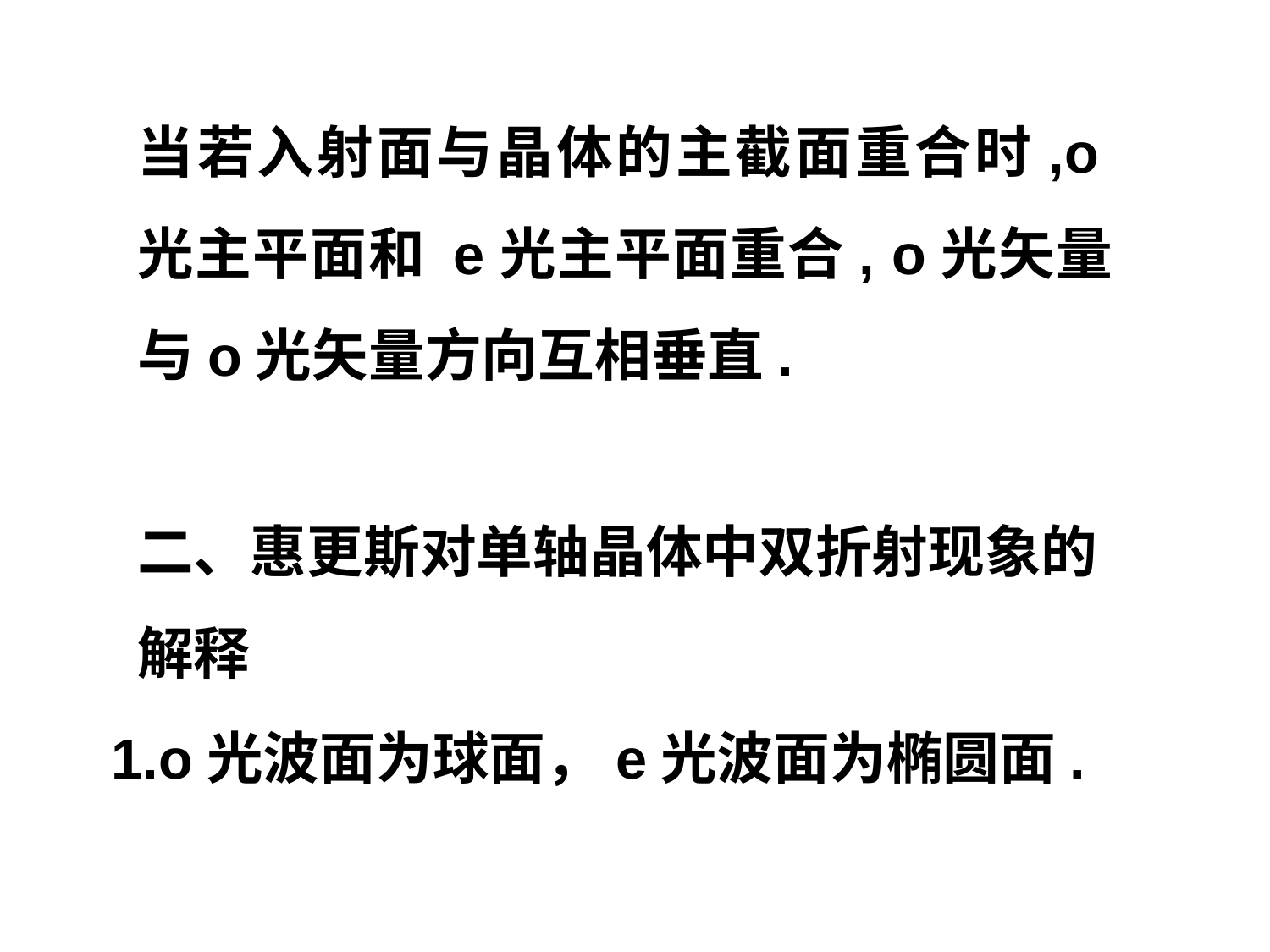

当若入射面与晶体的主截面重合时,o光主平面和 e光主平面重合, o光矢量与o光矢量方向互相垂直.
二、惠更斯对单轴晶体中双折射现象的解释
1.o光波面为球面，e光波面为椭圆面.